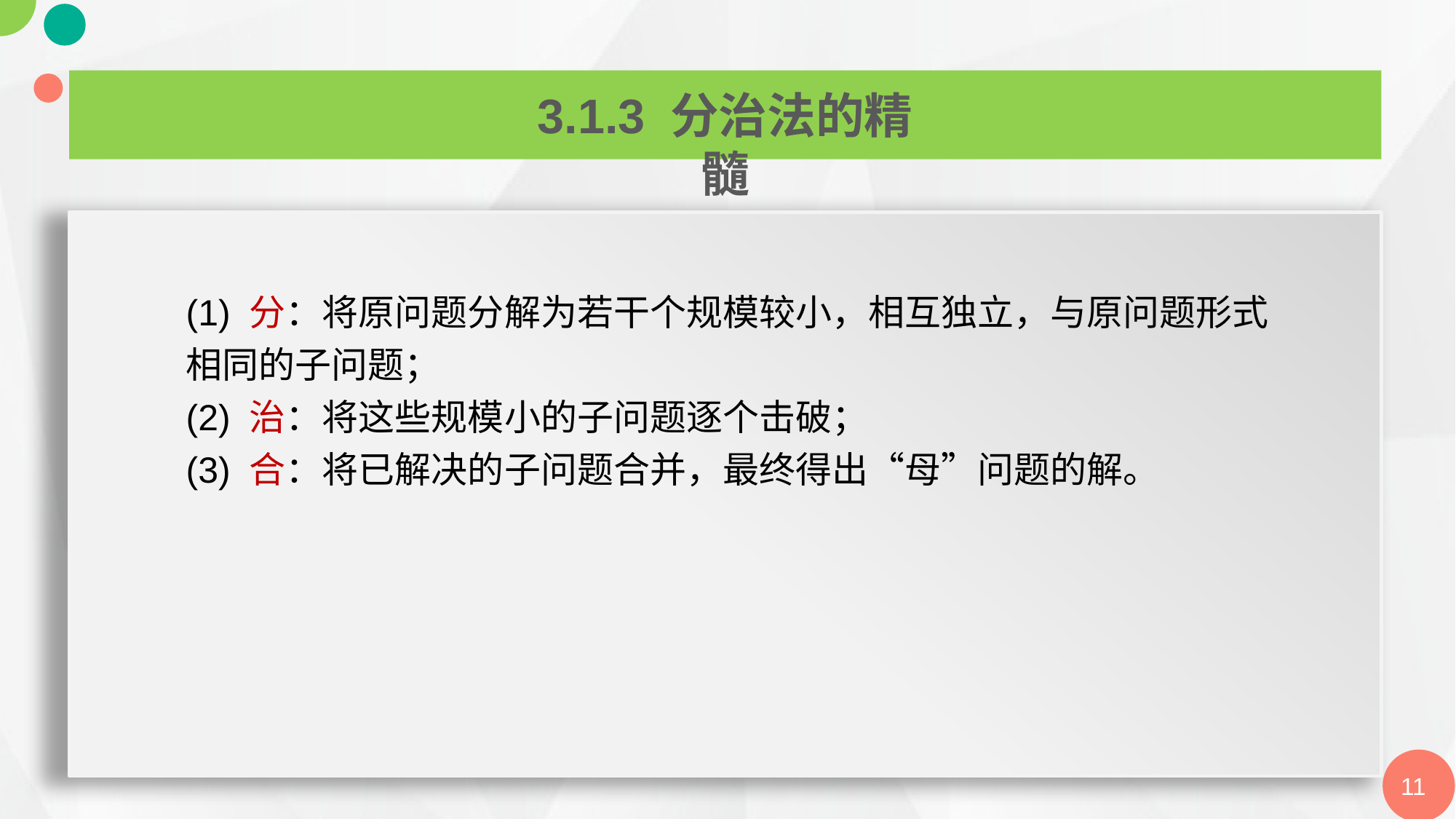

(1) 分：将原问题分解为若干个规模较小，相互独立，与原问题形式相同的子问题；
(2) 治：将这些规模小的子问题逐个击破；
(3) 合：将已解决的子问题合并，最终得出“母”问题的解。
3.1.3 分治法的精髓